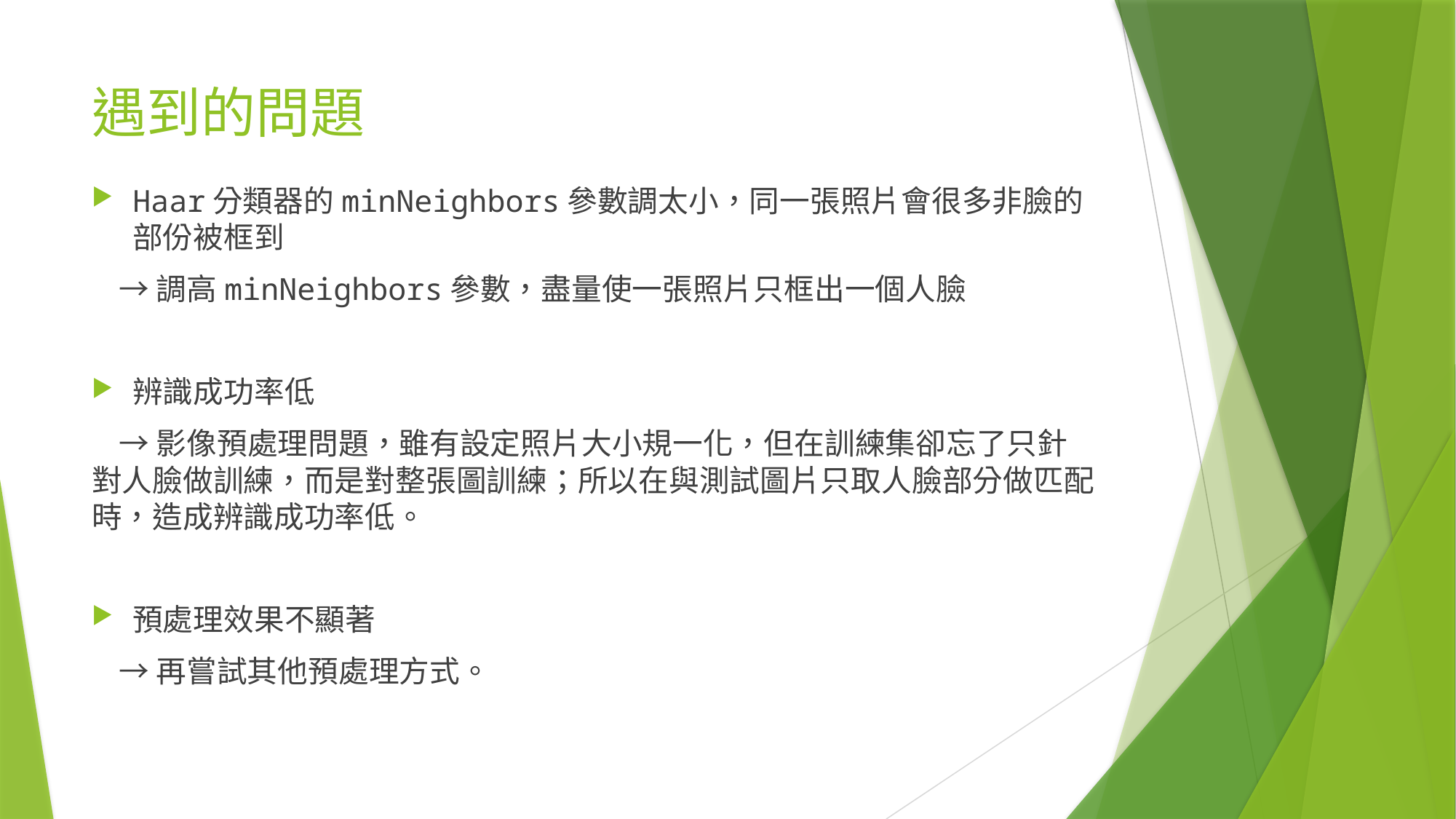

# 遇到的問題
Haar分類器的minNeighbors參數調太小，同一張照片會很多非臉的部份被框到
    →調高minNeighbors參數，盡量使一張照片只框出一個人臉

辨識成功率低
    →影像預處理問題，雖有設定照片大小規一化，但在訓練集卻忘了只針對人臉做訓練，而是對整張圖訓練；所以在與測試圖片只取人臉部分做匹配時，造成辨識成功率低。

預處理效果不顯著
    →再嘗試其他預處理方式。